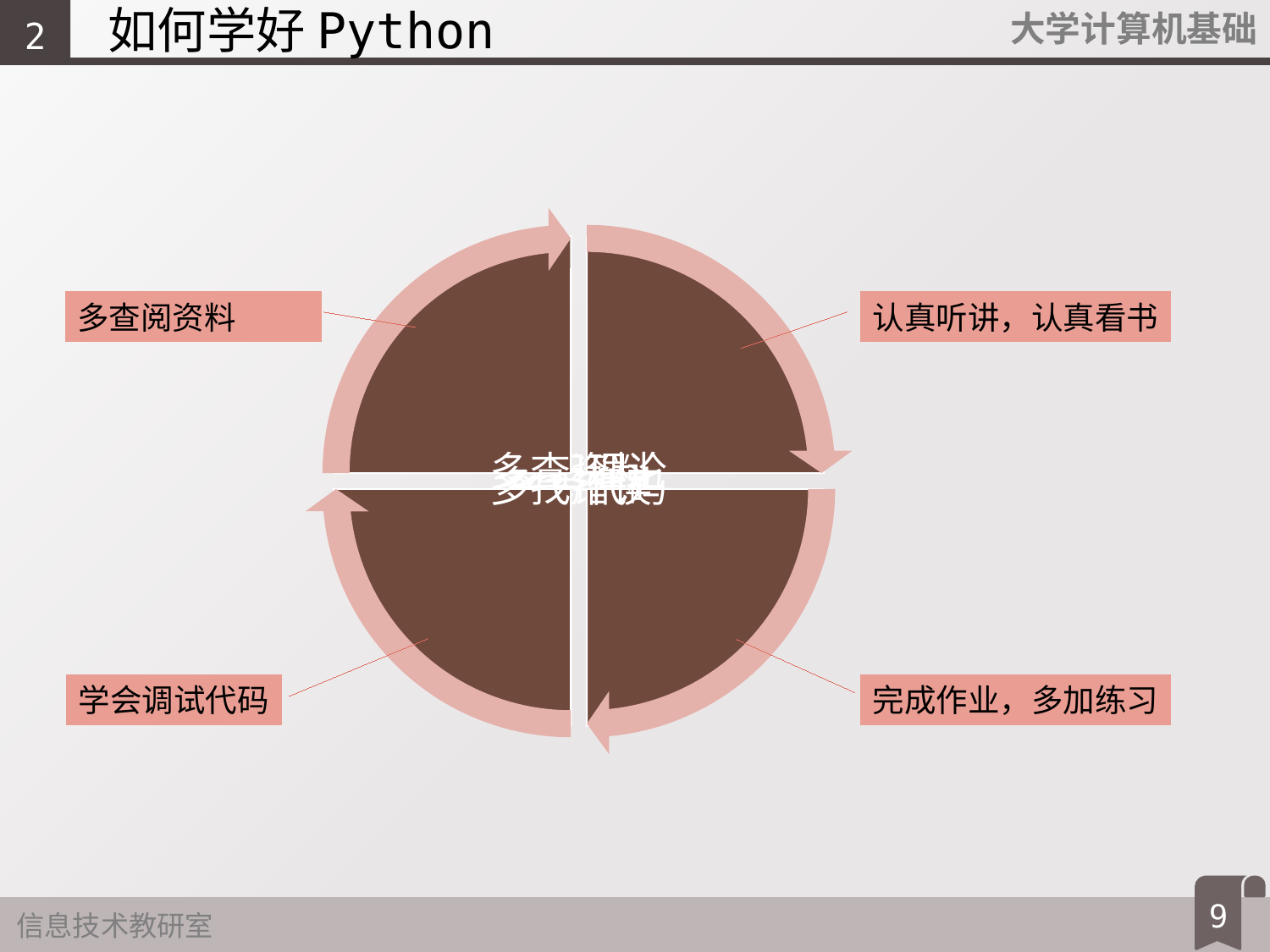

2
# 如何学好Python
多记理论
多写代码
多找错误
多查资料
多查阅资料
认真听讲，认真看书
学会调试代码
完成作业，多加练习
9